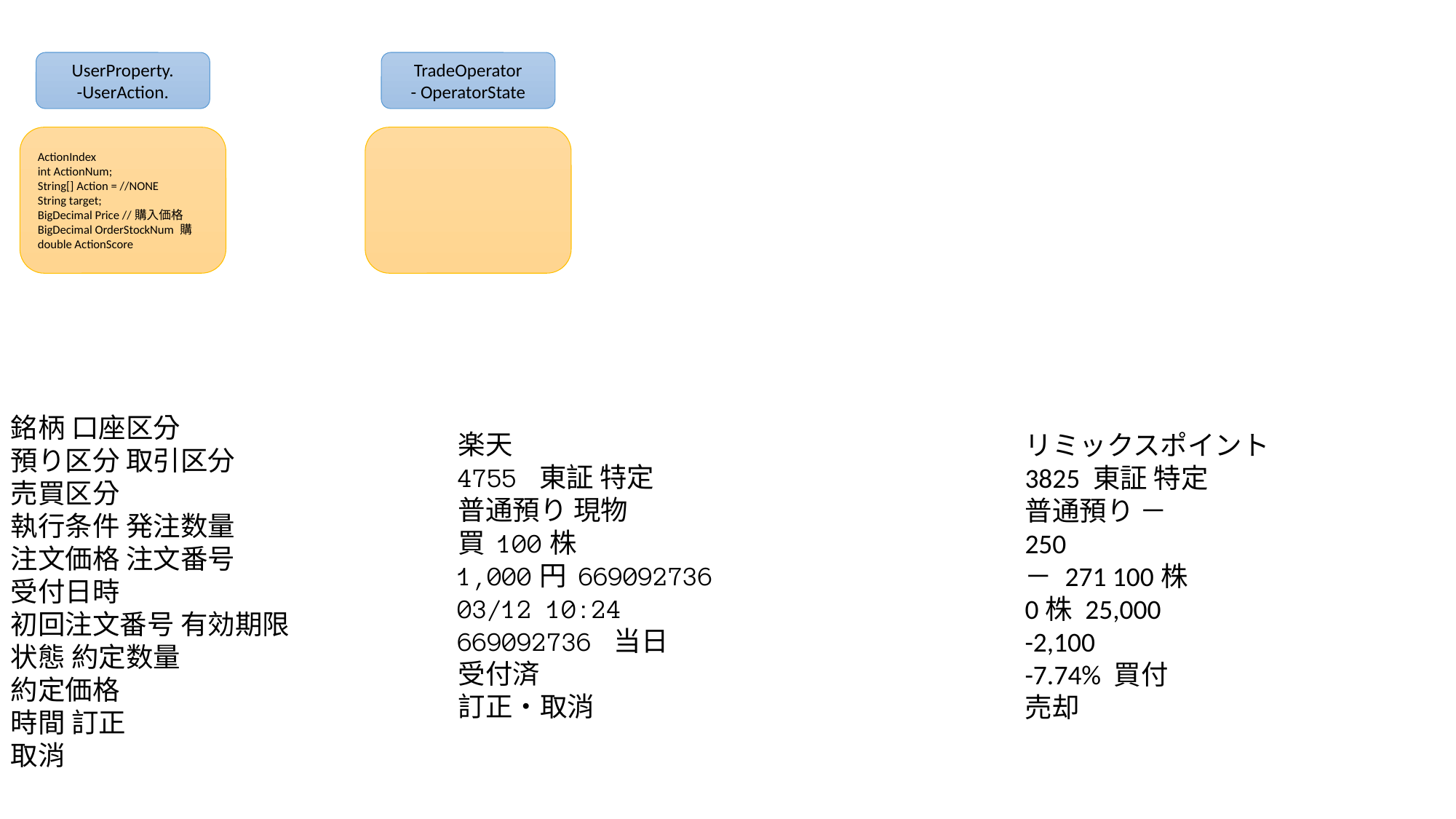

UserProperty.
-UserAction.
TradeOperator
- OperatorState
ActionIndex
int ActionNum;
String[] Action = //NONE
String target;
BigDecimal Price //購入価格
BigDecimal OrderStockNum 購
double ActionScore

銘柄 口座区分
預り区分 取引区分
売買区分
執行条件 発注数量
注文価格 注文番号
受付日時
初回注文番号 有効期限
状態 約定数量
約定価格
時間 訂正
取消
楽天
4755 東証 特定
普通預り 現物
買 100株
1,000円 669092736
03/12 10:24
669092736 当日
受付済
訂正・取消
リミックスポイント
3825 東証 特定
普通預り －
250
－ 271 100株
0株 25,000
-2,100
-7.74% 買付
売却